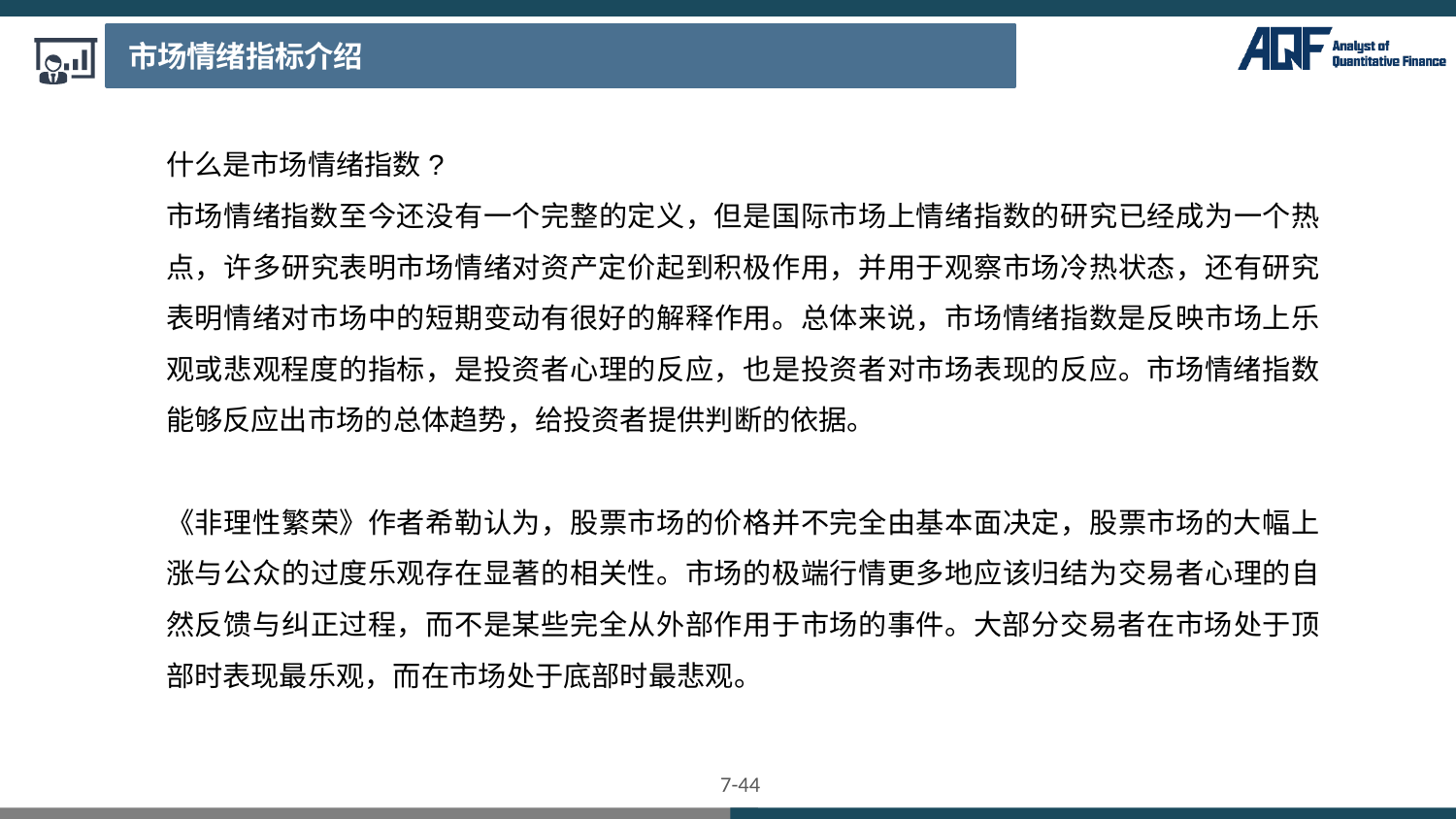

市场情绪指标介绍
什么是市场情绪指数?
市场情绪指数至今还没有一个完整的定义，但是国际市场上情绪指数的研究已经成为一个热点，许多研究表明市场情绪对资产定价起到积极作用，并用于观察市场冷热状态，还有研究表明情绪对市场中的短期变动有很好的解释作用。总体来说，市场情绪指数是反映市场上乐观或悲观程度的指标，是投资者心理的反应，也是投资者对市场表现的反应。市场情绪指数能够反应出市场的总体趋势，给投资者提供判断的依据。

《非理性繁荣》作者希勒认为，股票市场的价格并不完全由基本面决定，股票市场的大幅上涨与公众的过度乐观存在显著的相关性。市场的极端行情更多地应该归结为交易者心理的自然反馈与纠正过程，而不是某些完全从外部作用于市场的事件。大部分交易者在市场处于顶部时表现最乐观，而在市场处于底部时最悲观。